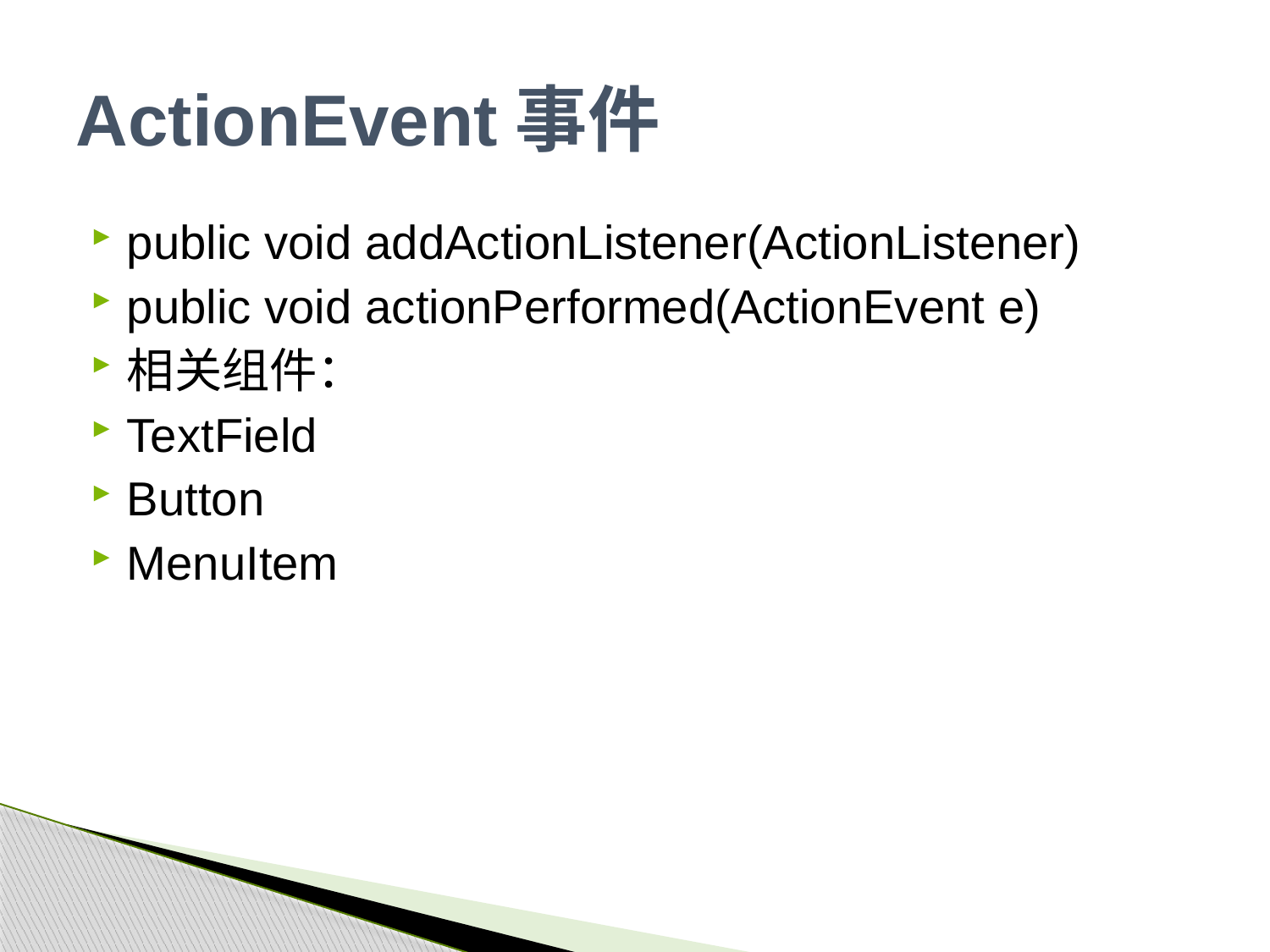

# ActionEvent事件
public void addActionListener(ActionListener)
public void actionPerformed(ActionEvent e)
相关组件：
TextField
Button
MenuItem